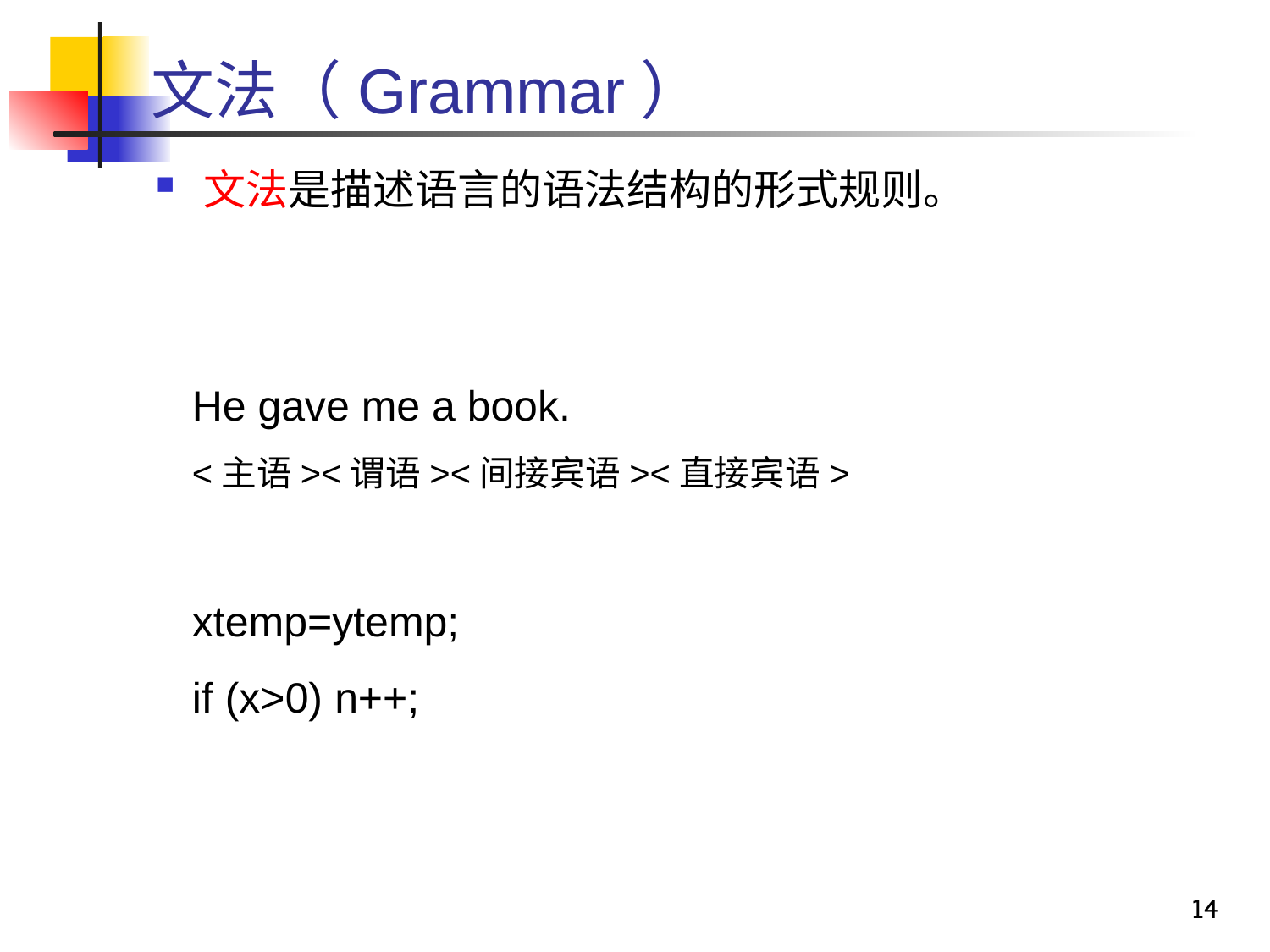

# 文法（Grammar）
文法是描述语言的语法结构的形式规则。

He gave me a book.
<主语><谓语><间接宾语><直接宾语>

xtemp=ytemp;
if (x>0) n++;
14